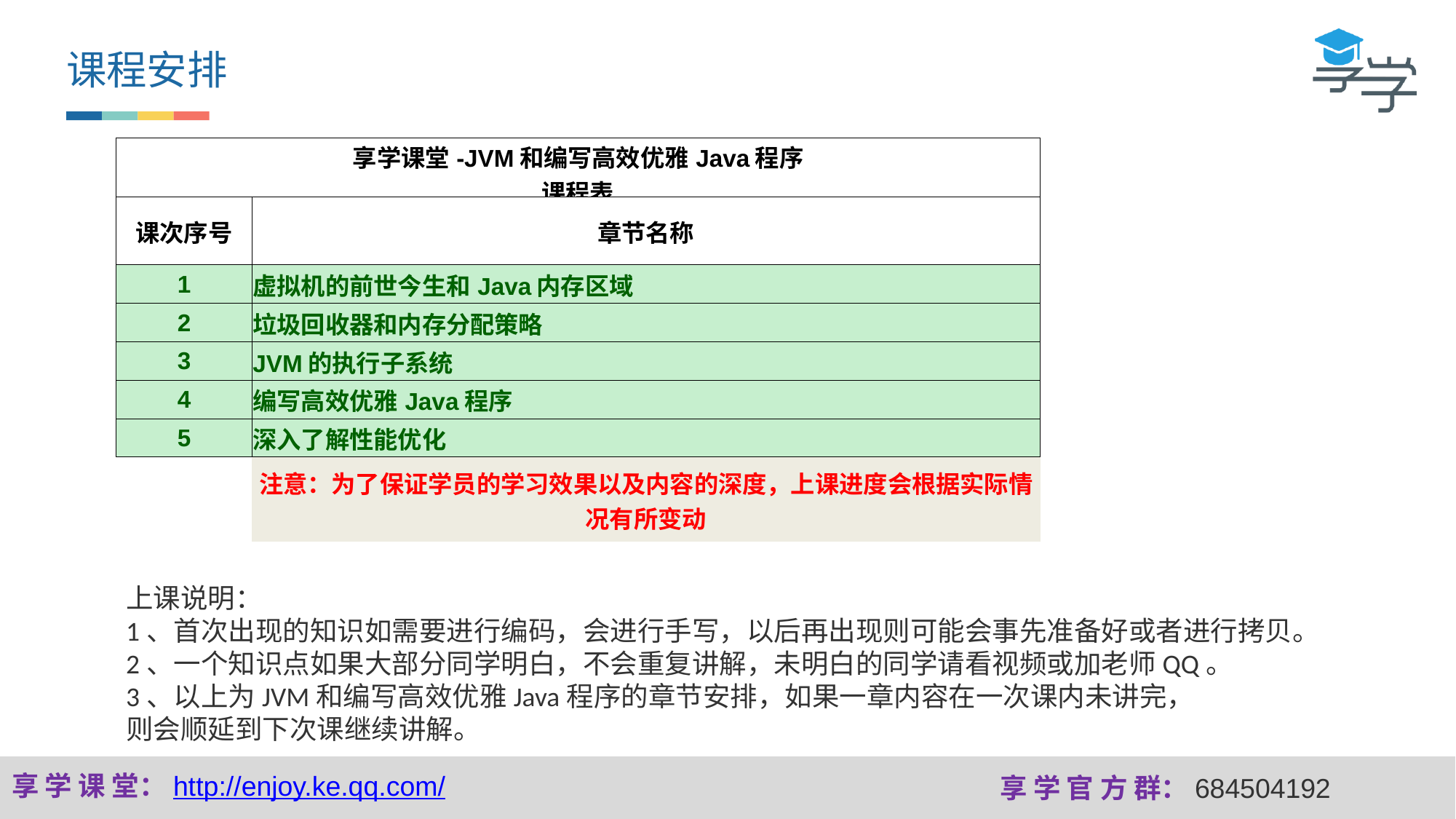

课程安排

| 享学课堂-JVM和编写高效优雅Java程序 课程表 |  |
| --- | --- |
| 课次序号 | 章节名称 |
| 1 | 虚拟机的前世今生和Java内存区域 |
| 2 | 垃圾回收器和内存分配策略 |
| 3 | JVM的执行子系统 |
| 4 | 编写高效优雅Java程序 |
| 5 | 深入了解性能优化 |
|  | 注意：为了保证学员的学习效果以及内容的深度，上课进度会根据实际情况有所变动 |
|  |  |
上课说明：
1、首次出现的知识如需要进行编码，会进行手写，以后再出现则可能会事先准备好或者进行拷贝。
2、一个知识点如果大部分同学明白，不会重复讲解，未明白的同学请看视频或加老师QQ。
3、以上为JVM和编写高效优雅Java程序的章节安排，如果一章内容在一次课内未讲完，
则会顺延到下次课继续讲解。